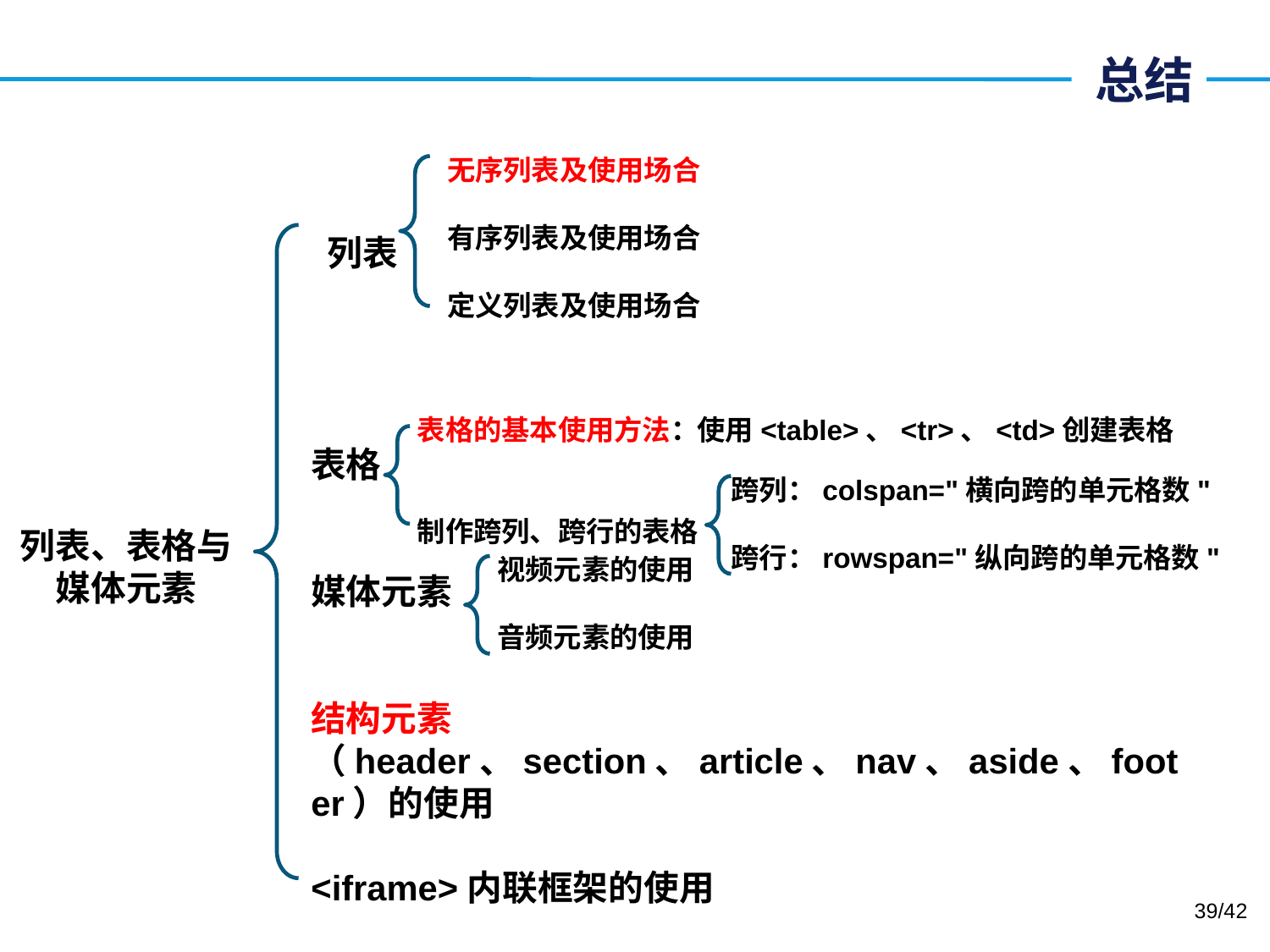

# 总结
无序列表及使用场合

有序列表及使用场合

定义列表及使用场合

 列表

表格

媒体元素

结构元素（header、section、article、nav、aside、footer）的使用

<iframe>内联框架的使用

表格的基本使用方法：

制作跨列、跨行的表格
使用<table>、<tr>、<td>创建表格

跨列：colspan="横向跨的单元格数"

跨行：rowspan="纵向跨的单元格数"

列表、表格与媒体元素
视频元素的使用

音频元素的使用

39/42